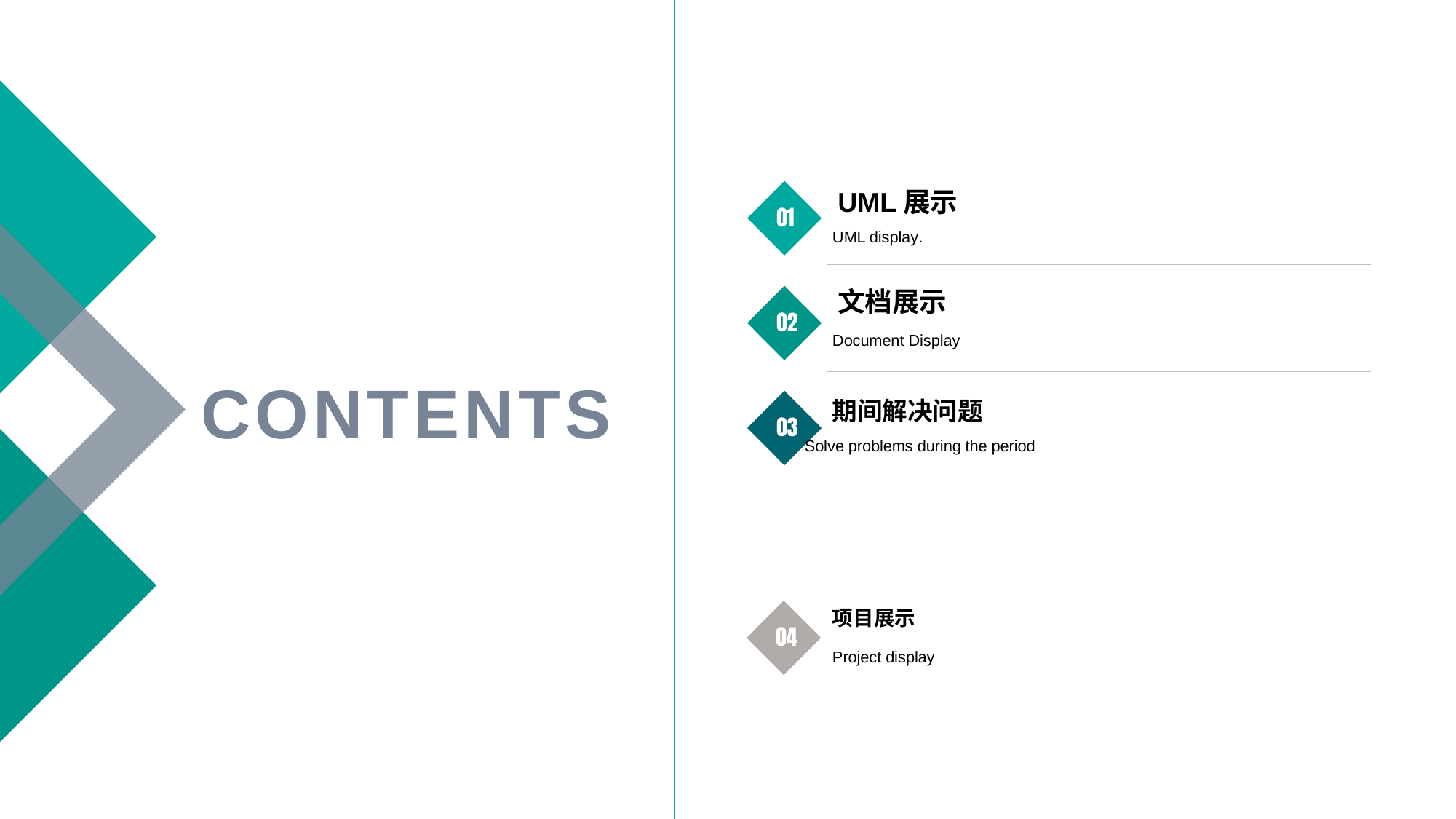

UML展示
01
UML display.
文档展示
02
Document Display
CONTENTS
期间解决问题
03

项目展示
04
Project display
Solve problems during the period